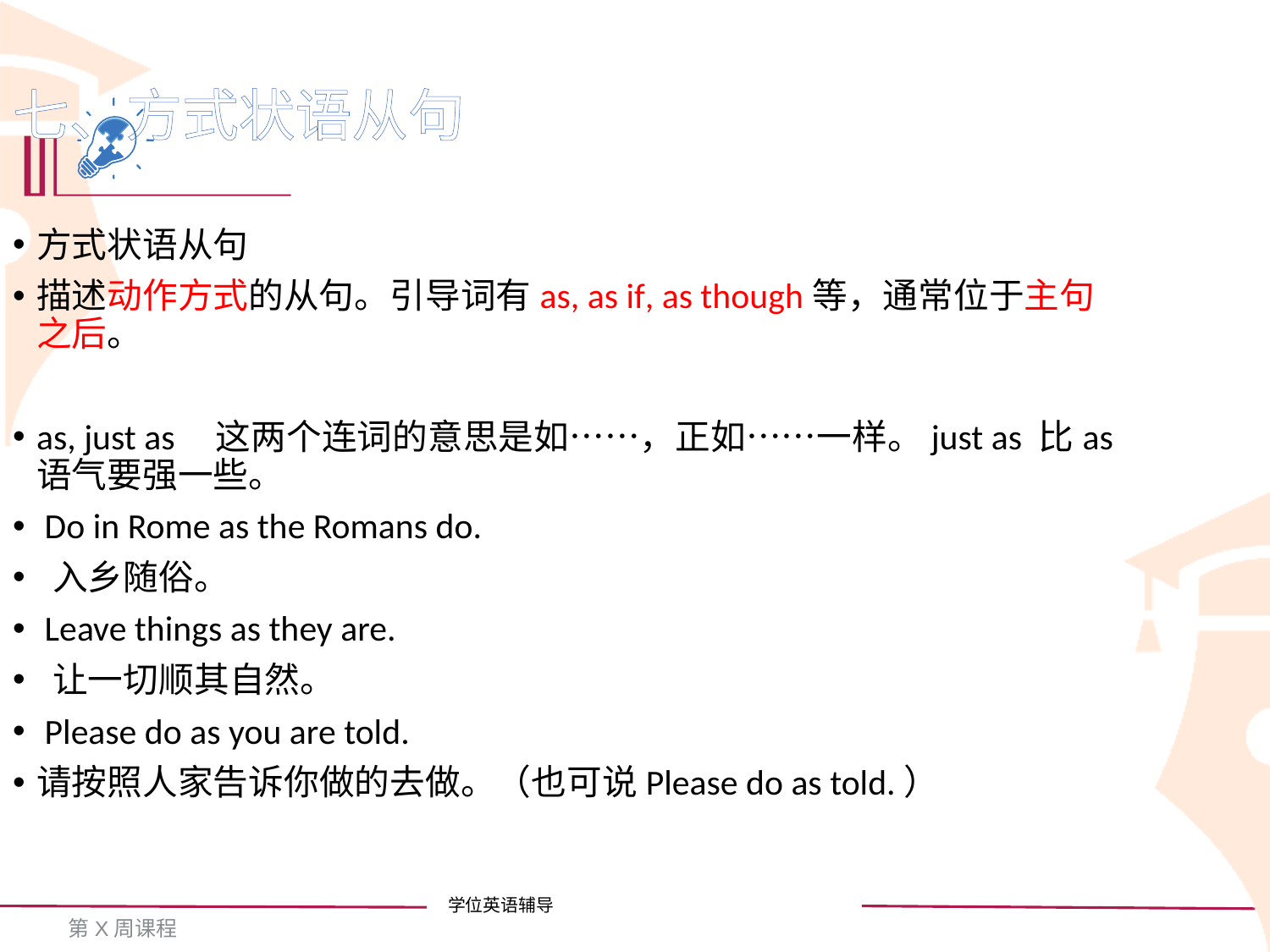

七、方式状语从句

方式状语从句
描述动作方式的从句。引导词有as, as if, as though等，通常位于主句之后。

as, just as    这两个连词的意思是如……，正如……一样。just as 比as 语气要强一些。
 Do in Rome as the Romans do.
 入乡随俗。
 Leave things as they are.
 让一切顺其自然。
 Please do as you are told.
请按照人家告诉你做的去做。（也可说Please do as told.）